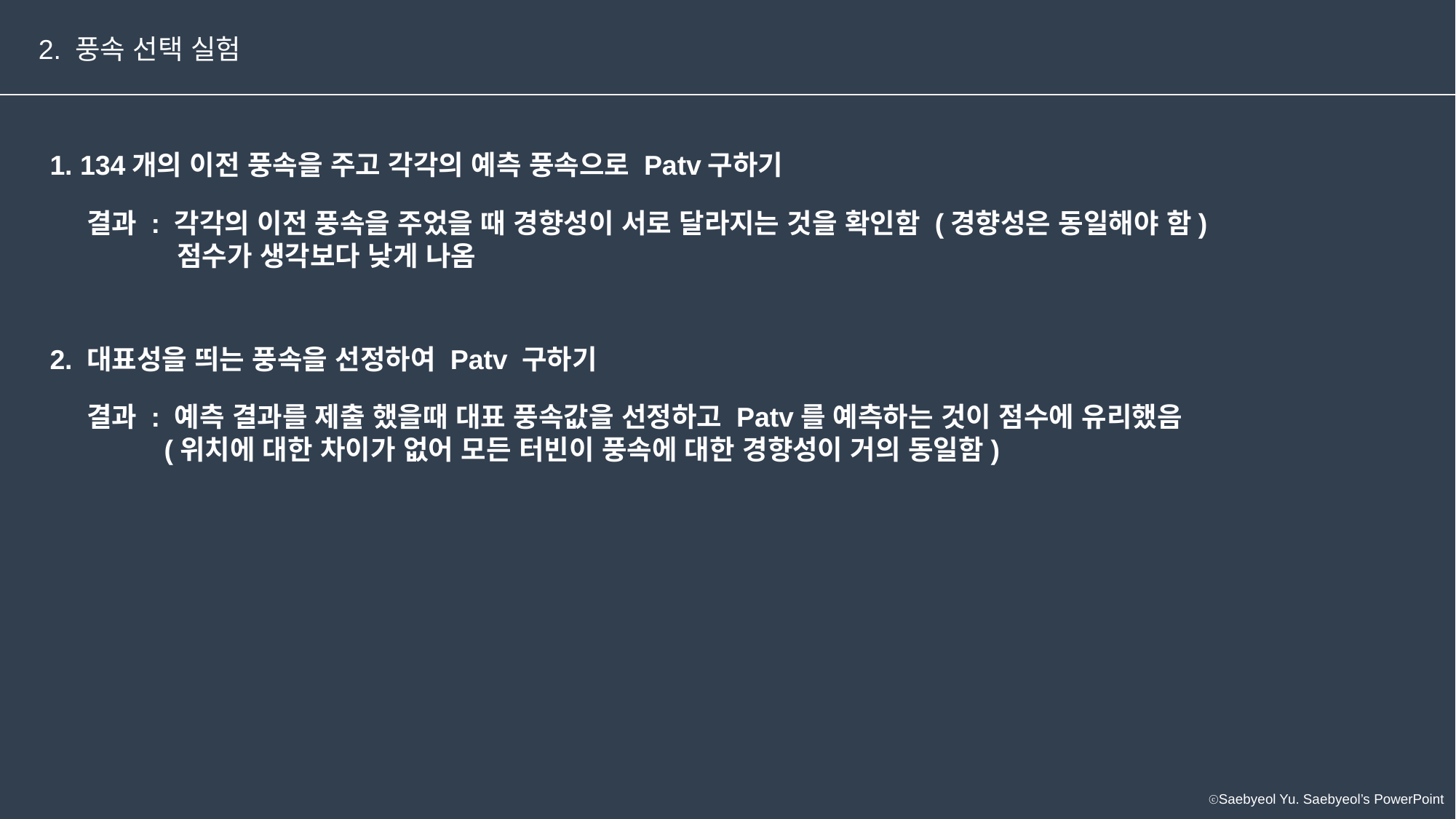

2. 풍속 선택 실험
1. 134개의 이전 풍속을 주고 각각의 예측 풍속으로 Patv구하기
결과 : 각각의 이전 풍속을 주었을 때 경향성이 서로 달라지는 것을 확인함 (경향성은 동일해야 함)
           점수가 생각보다 낮게 나옴
2. 대표성을 띄는 풍속을 선정하여 Patv 구하기
결과 : 예측 결과를 제출 했을때 대표 풍속값을 선정하고 Patv를 예측하는 것이 점수에 유리했음
   (위치에 대한 차이가 없어 모든 터빈이 풍속에 대한 경향성이 거의 동일함)